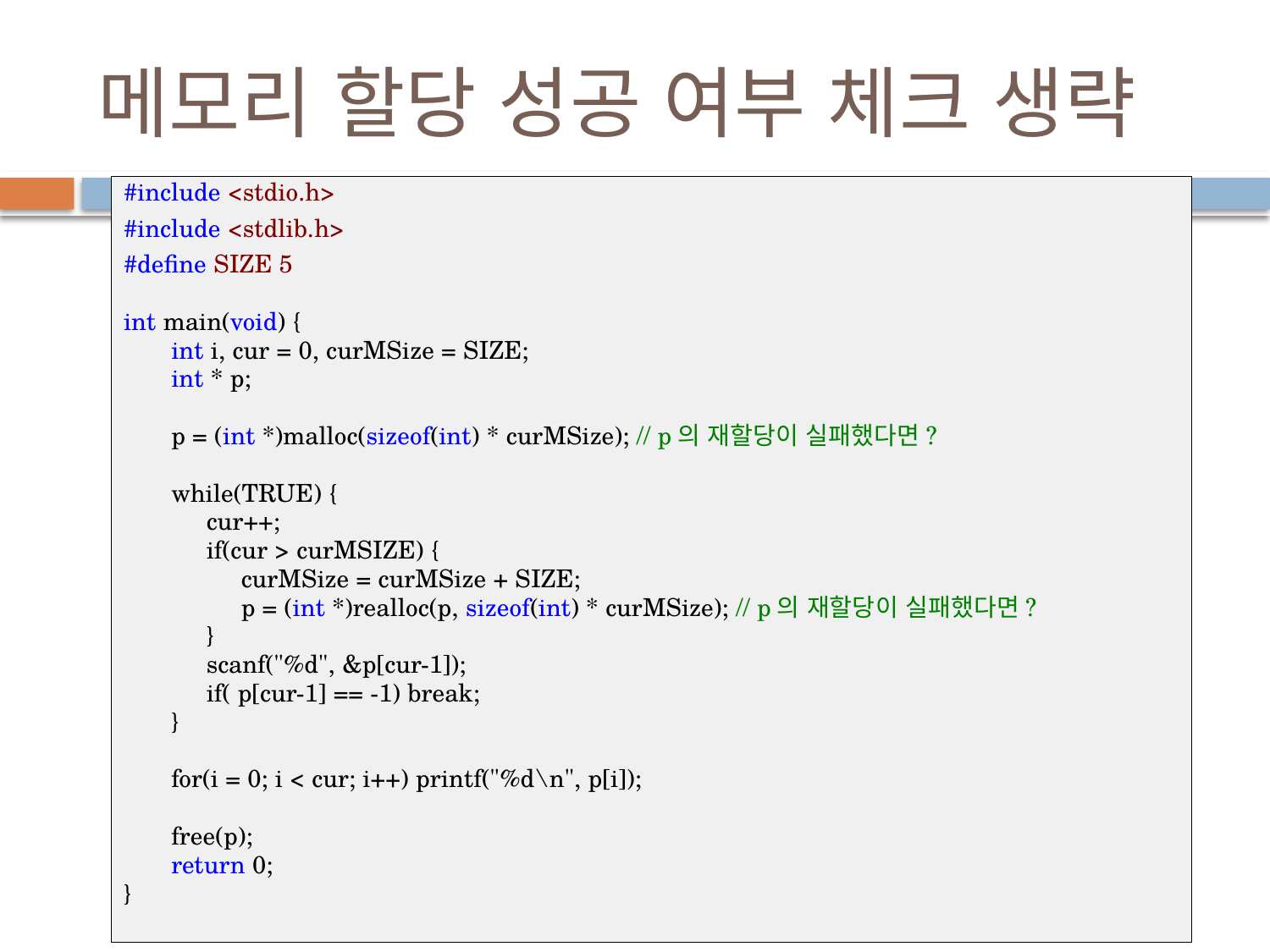

# 메모리 할당 성공 여부 체크 생략
#include <stdio.h>
#include <stdlib.h>
#define SIZE 5

int main(void) {
	int i, cur = 0, curMSize = SIZE;
	int * p;

	p = (int *)malloc(sizeof(int) * curMSize); // p의 재할당이 실패했다면?

	while(TRUE) {
	     cur++;
	     if(cur > curMSIZE) {
	          curMSize = curMSize + SIZE;
	          p = (int *)realloc(p, sizeof(int) * curMSize); // p의 재할당이 실패했다면?
	     }
	     scanf("%d", &p[cur-1]);
	     if( p[cur-1] == -1) break;
	}

	for(i = 0; i < cur; i++) printf("%d\n", p[i]);

	free(p);
	return 0;
}